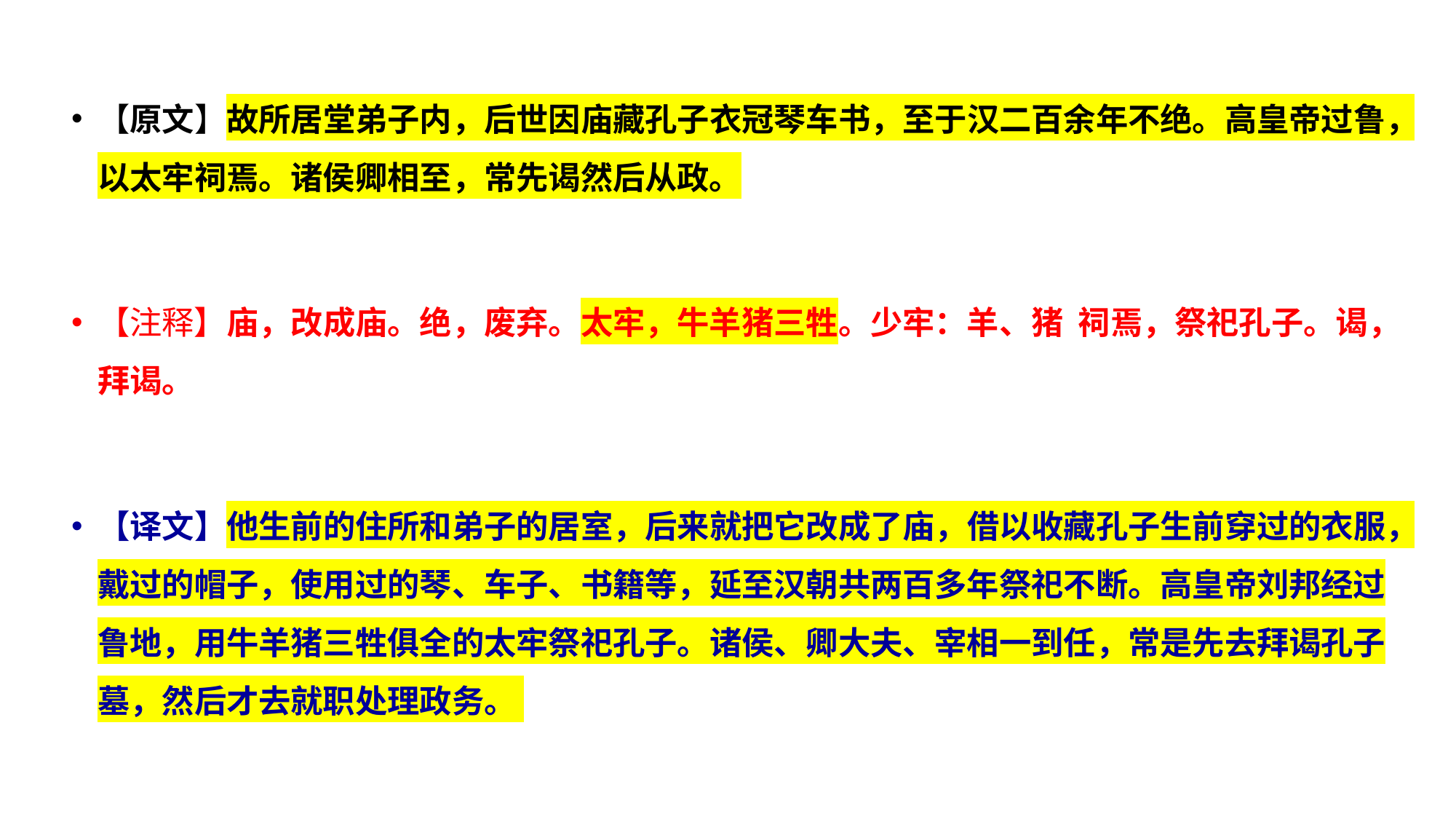

【原文】故所居堂弟子内，后世因庙藏孔子衣冠琴车书，至于汉二百余年不绝。高皇帝过鲁，以太牢祠焉。诸侯卿相至，常先谒然后从政。

【注释】庙，改成庙。绝，废弃。太牢，牛羊猪三牲。少牢：羊、猪  祠焉，祭祀孔子。谒，拜谒。

【译文】他生前的住所和弟子的居室，后来就把它改成了庙，借以收藏孔子生前穿过的衣服，戴过的帽子，使用过的琴、车子、书籍等，延至汉朝共两百多年祭祀不断。高皇帝刘邦经过鲁地，用牛羊猪三牲俱全的太牢祭祀孔子。诸侯、卿大夫、宰相一到任，常是先去拜谒孔子墓，然后才去就职处理政务。